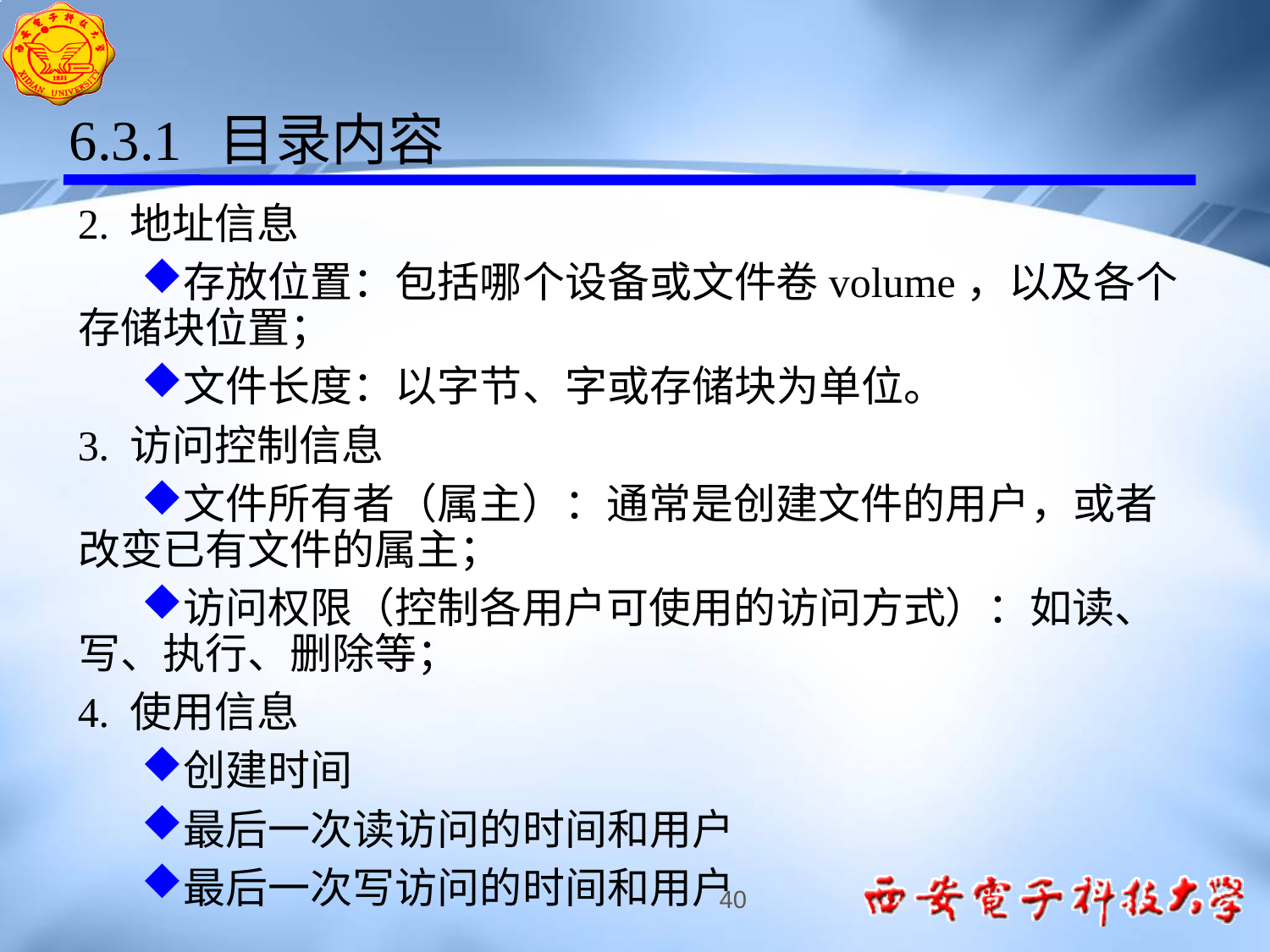

6.3.1 目录内容
2. 地址信息
存放位置：包括哪个设备或文件卷volume，以及各个存储块位置；
文件长度：以字节、字或存储块为单位。
3. 访问控制信息
文件所有者（属主）：通常是创建文件的用户，或者改变已有文件的属主；
访问权限（控制各用户可使用的访问方式）：如读、写、执行、删除等；
4. 使用信息
创建时间
最后一次读访问的时间和用户
最后一次写访问的时间和用户
40